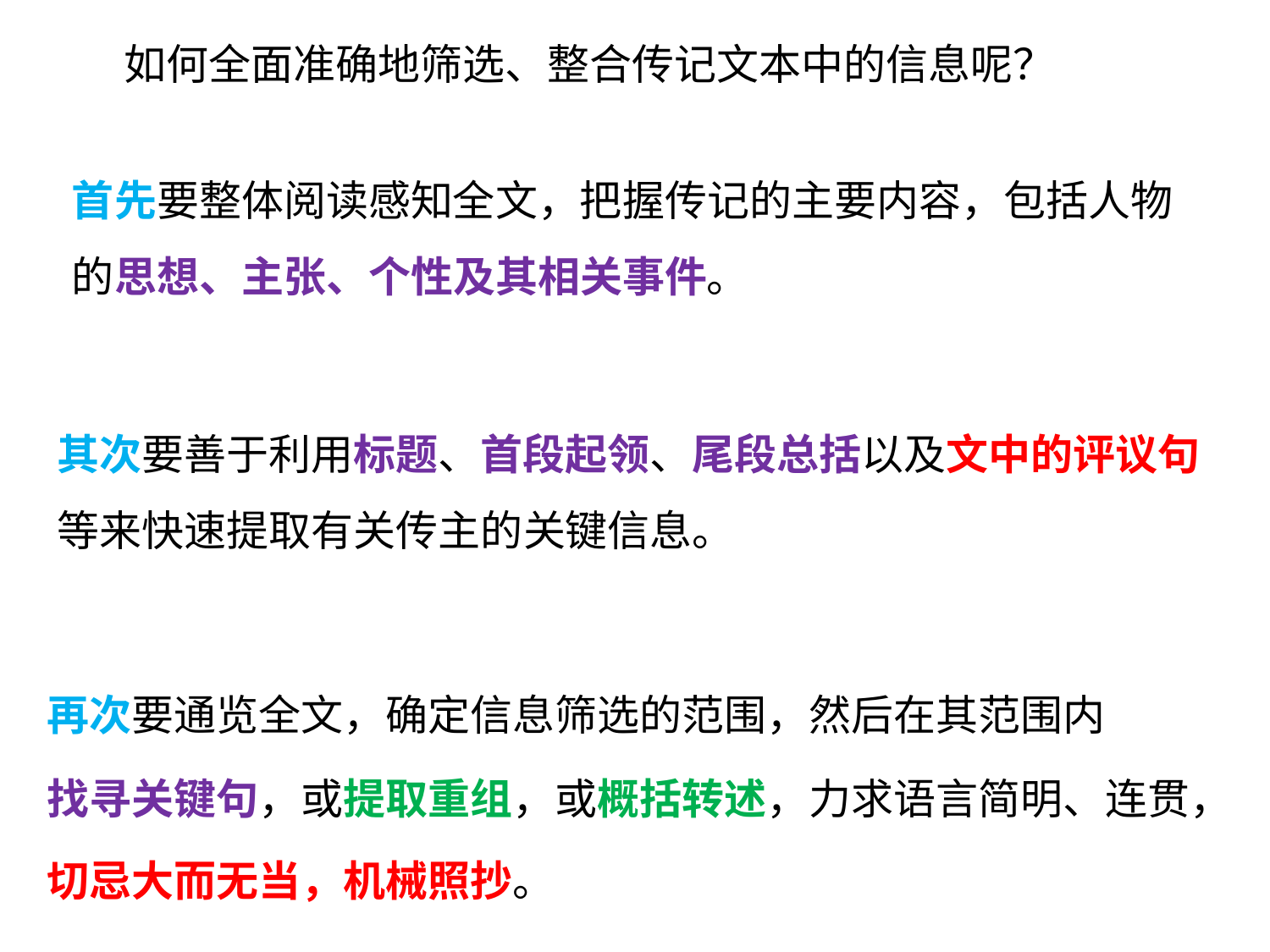

如何全面准确地筛选、整合传记文本中的信息呢？
首先要整体阅读感知全文，把握传记的主要内容，包括人物的思想、主张、个性及其相关事件。
其次要善于利用标题、首段起领、尾段总括以及文中的评议句等来快速提取有关传主的关键信息。
再次要通览全文，确定信息筛选的范围，然后在其范围内

找寻关键句，或提取重组，或概括转述，力求语言简明、连贯，

切忌大而无当，机械照抄。